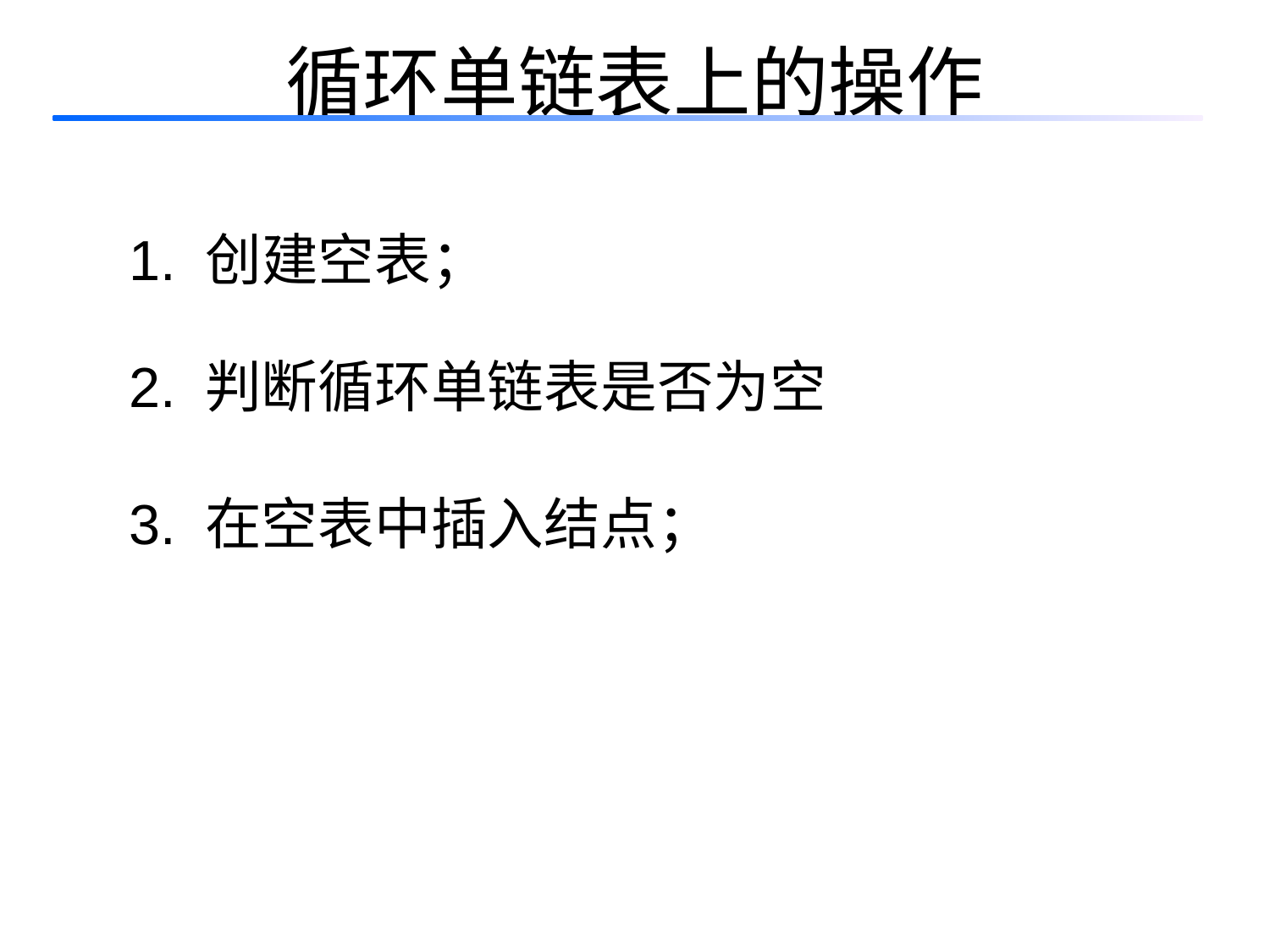

循环单链表上的操作

1. 创建空表；
2. 判断循环单链表是否为空
3. 在空表中插入结点；